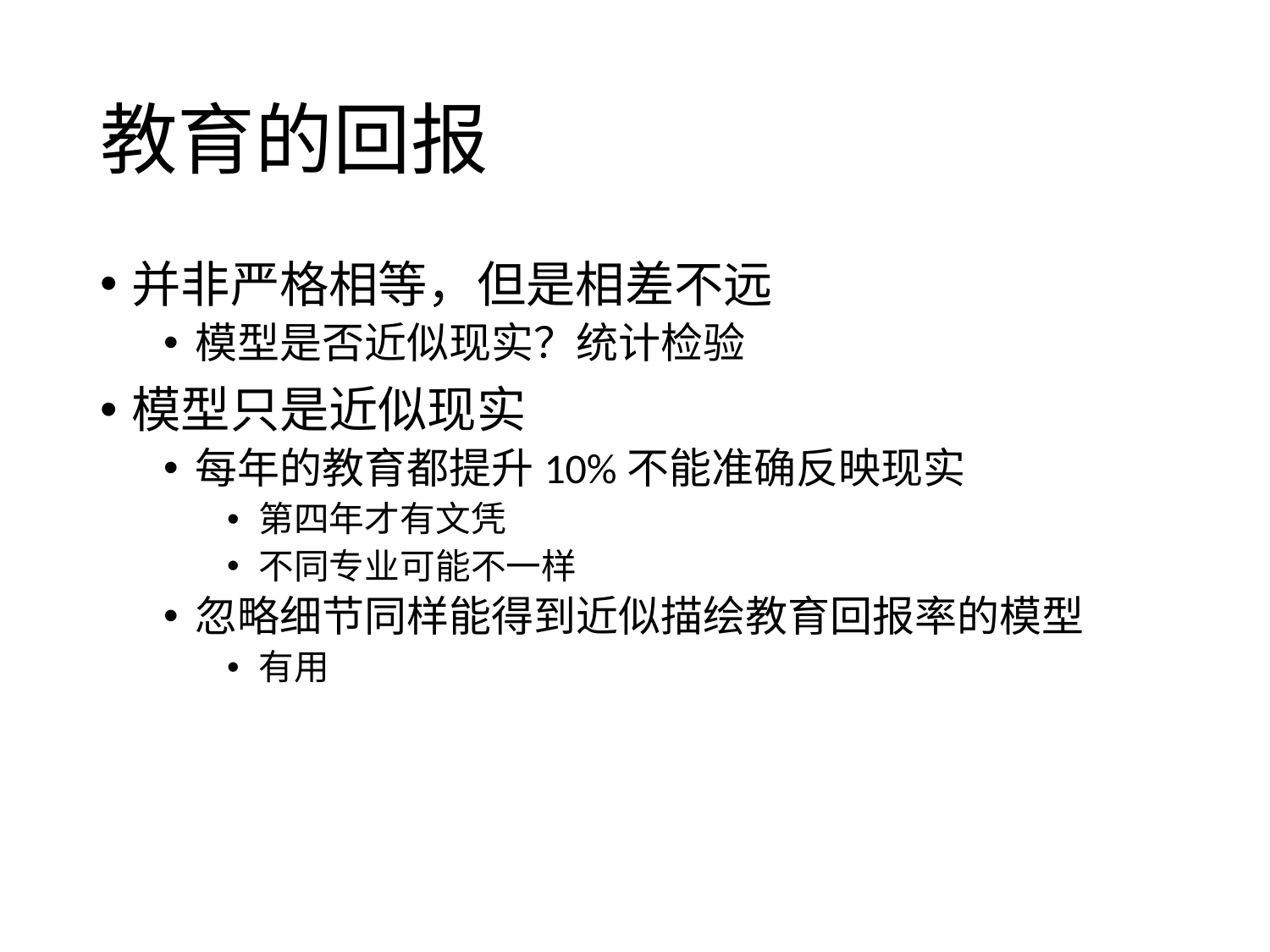

# 教育的回报
并非严格相等，但是相差不远
模型是否近似现实？统计检验
模型只是近似现实
每年的教育都提升10%不能准确反映现实
第四年才有文凭
不同专业可能不一样
忽略细节同样能得到近似描绘教育回报率的模型
有用